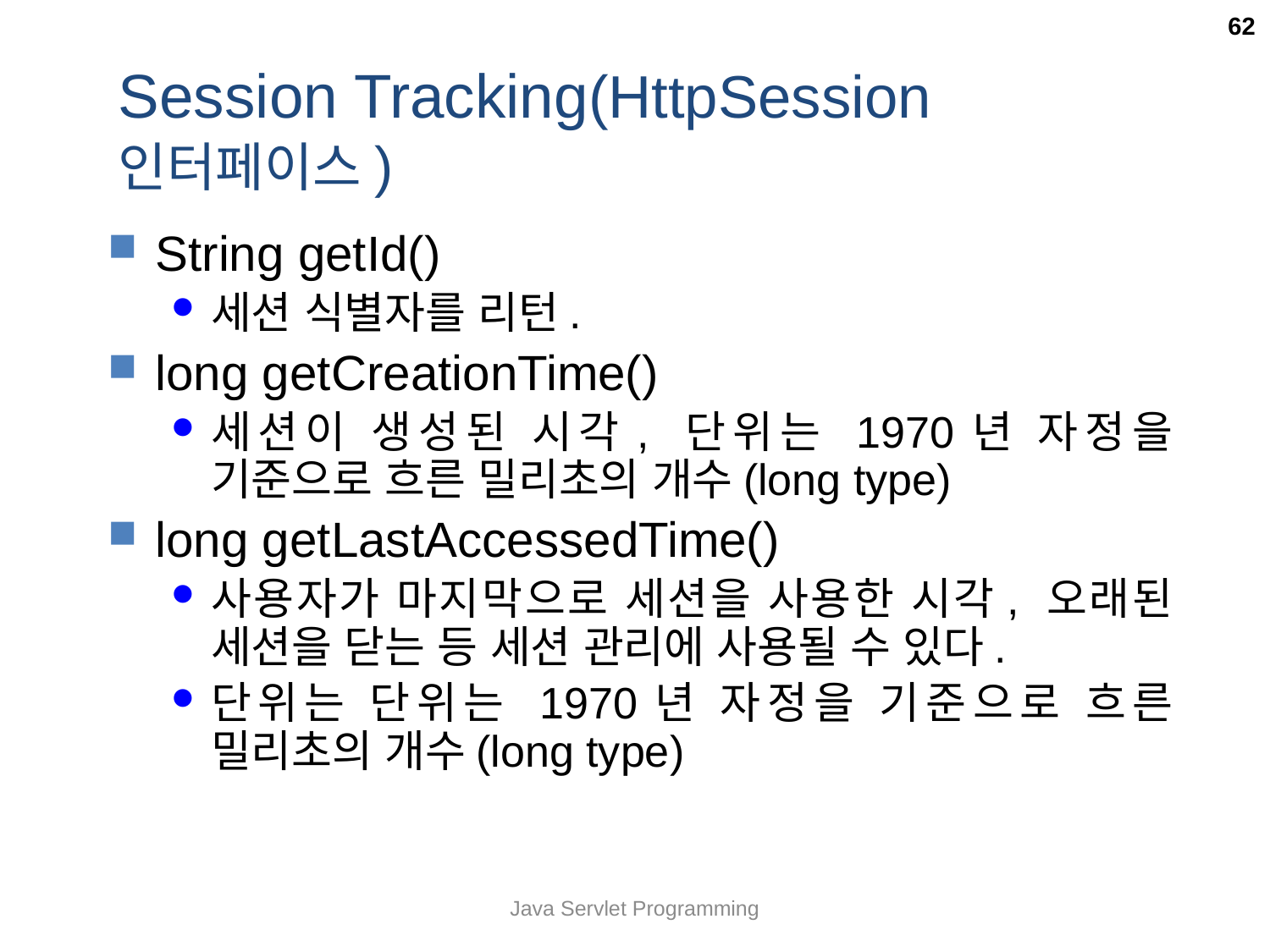

62
Session Tracking(HttpSession 인터페이스)
String getId()
세션 식별자를 리턴.
long getCreationTime()
세션이 생성된 시각, 단위는 1970년 자정을 기준으로 흐른 밀리초의 개수(long type)
long getLastAccessedTime()
사용자가 마지막으로 세션을 사용한 시각, 오래된 세션을 닫는 등 세션 관리에 사용될 수 있다.
단위는 단위는 1970년 자정을 기준으로 흐른 밀리초의 개수(long type)
Java Servlet Programming